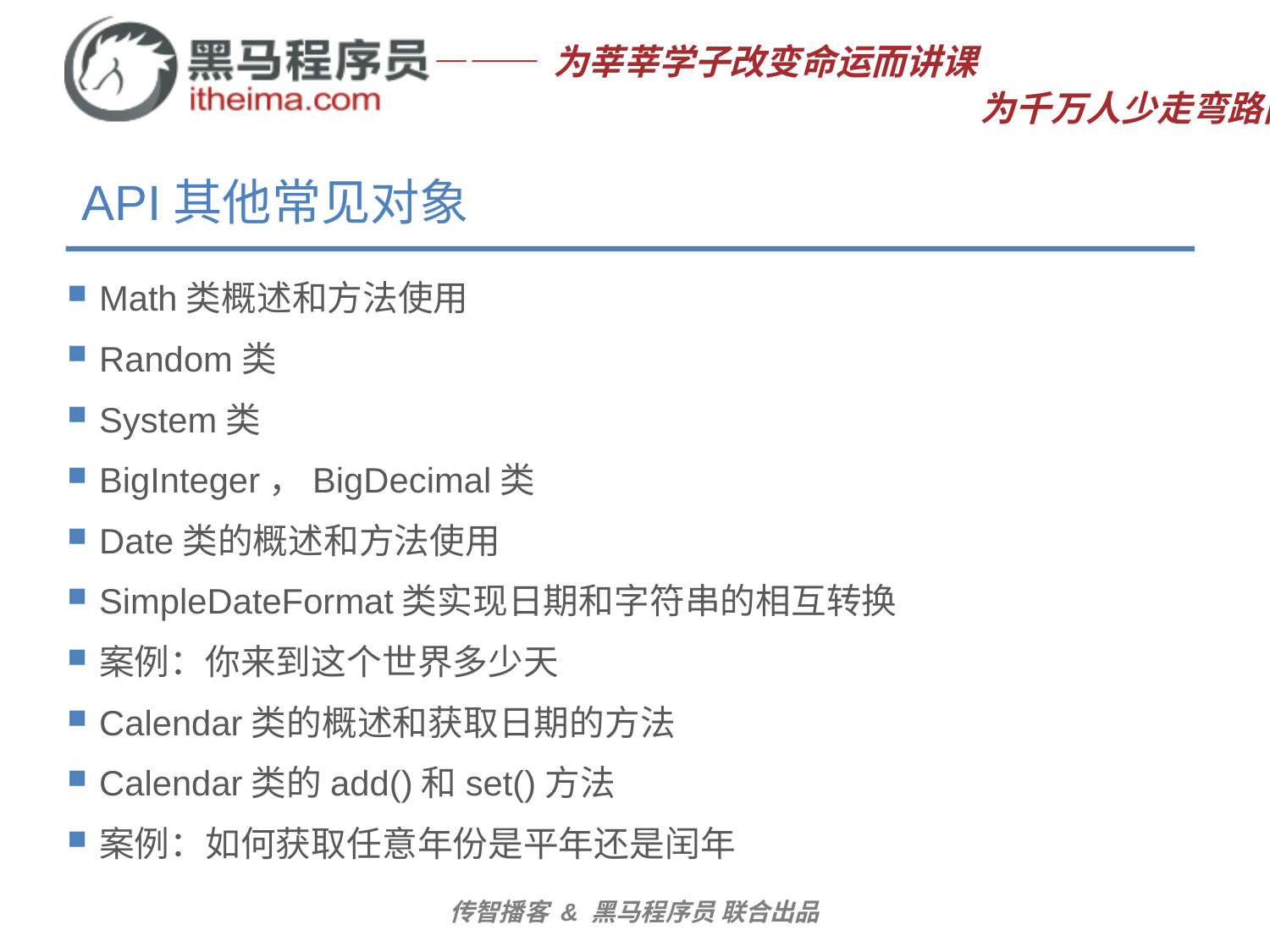

# API其他常见对象
Math类概述和方法使用
Random类
System类
BigInteger，BigDecimal类
Date类的概述和方法使用
SimpleDateFormat类实现日期和字符串的相互转换
案例：你来到这个世界多少天
Calendar类的概述和获取日期的方法
Calendar类的add()和set()方法
案例：如何获取任意年份是平年还是闰年